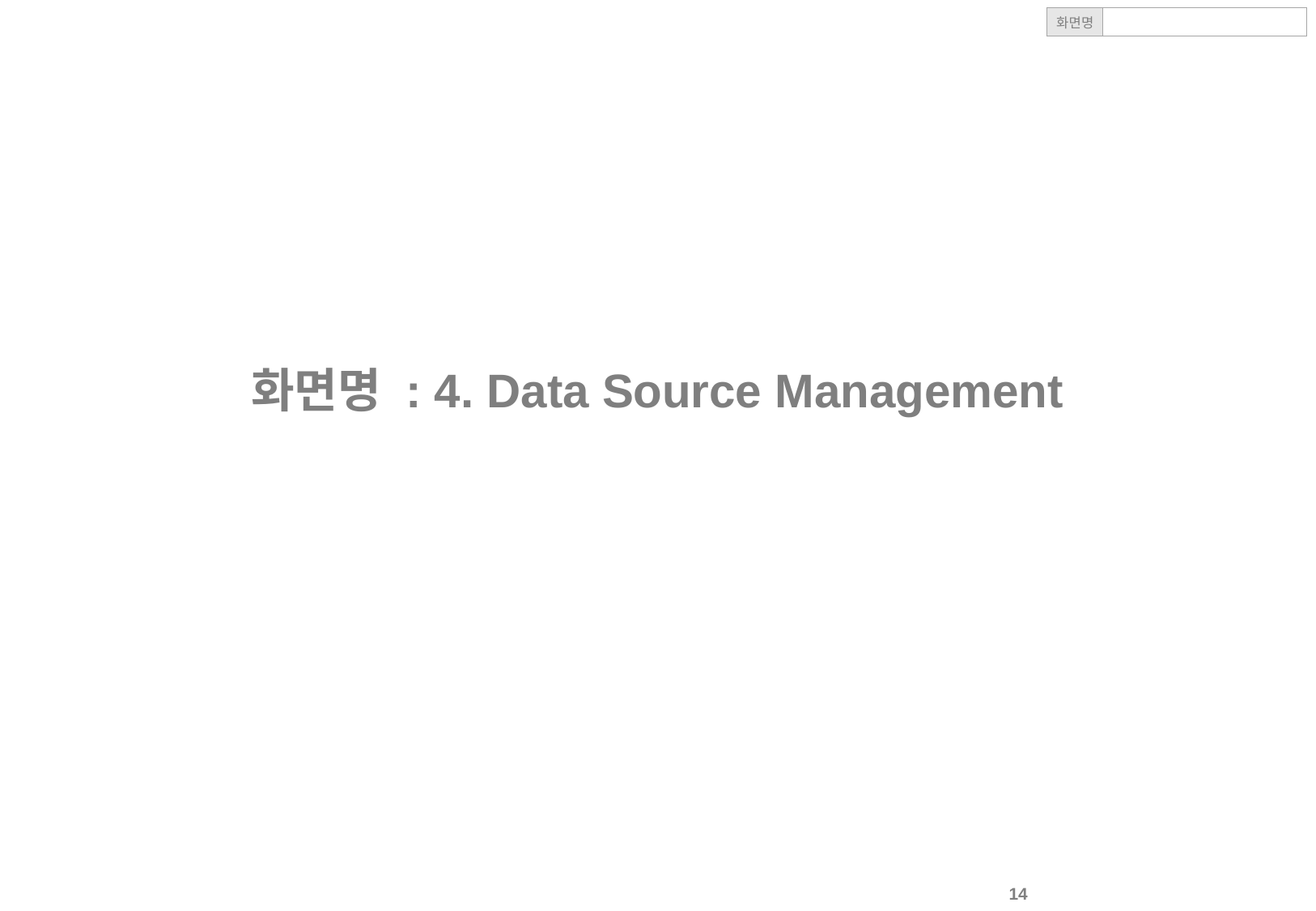

# 화면명 : 4. Data Source Management